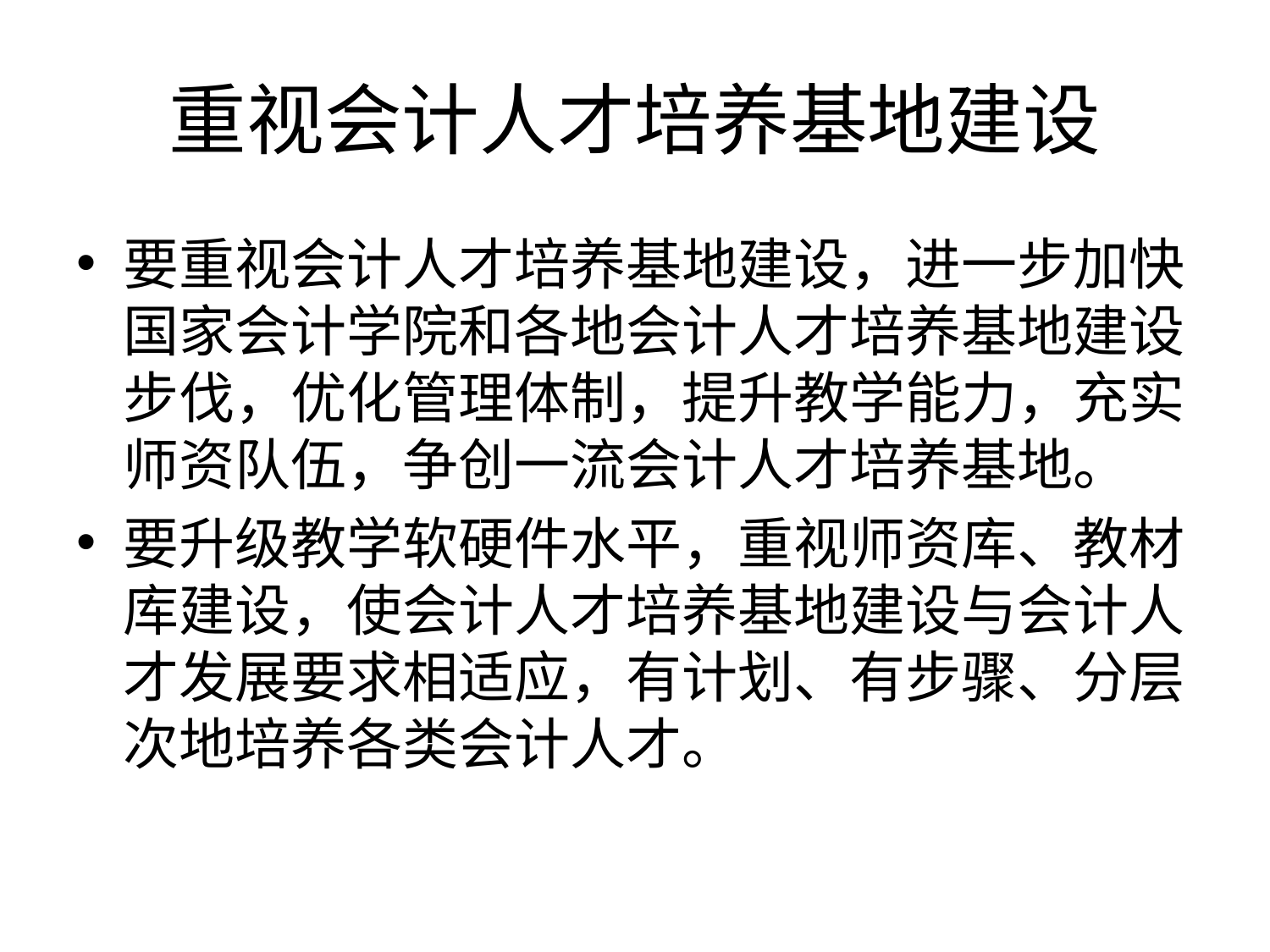

# 重视会计人才培养基地建设
要重视会计人才培养基地建设，进一步加快国家会计学院和各地会计人才培养基地建设步伐，优化管理体制，提升教学能力，充实师资队伍，争创一流会计人才培养基地。
要升级教学软硬件水平，重视师资库、教材库建设，使会计人才培养基地建设与会计人才发展要求相适应，有计划、有步骤、分层次地培养各类会计人才。